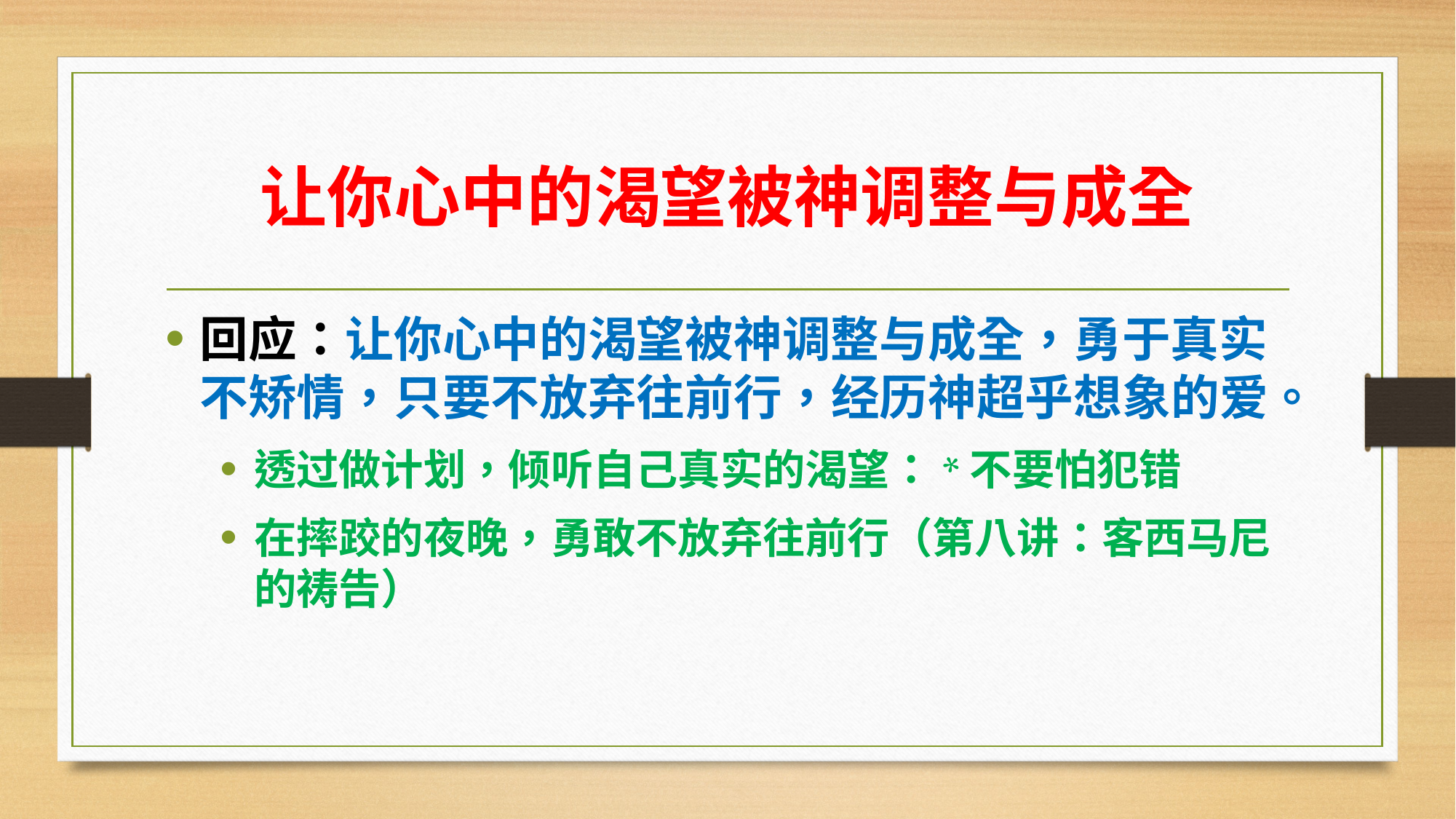

# 让你心中的渴望被神调整与成全
回应：让你心中的渴望被神调整与成全，勇于真实不矫情，只要不放弃往前行，经历神超乎想象的爱。
透过做计划，倾听自己真实的渴望：*不要怕犯错
在摔跤的夜晚，勇敢不放弃往前行（第八讲：客西马尼的祷告）